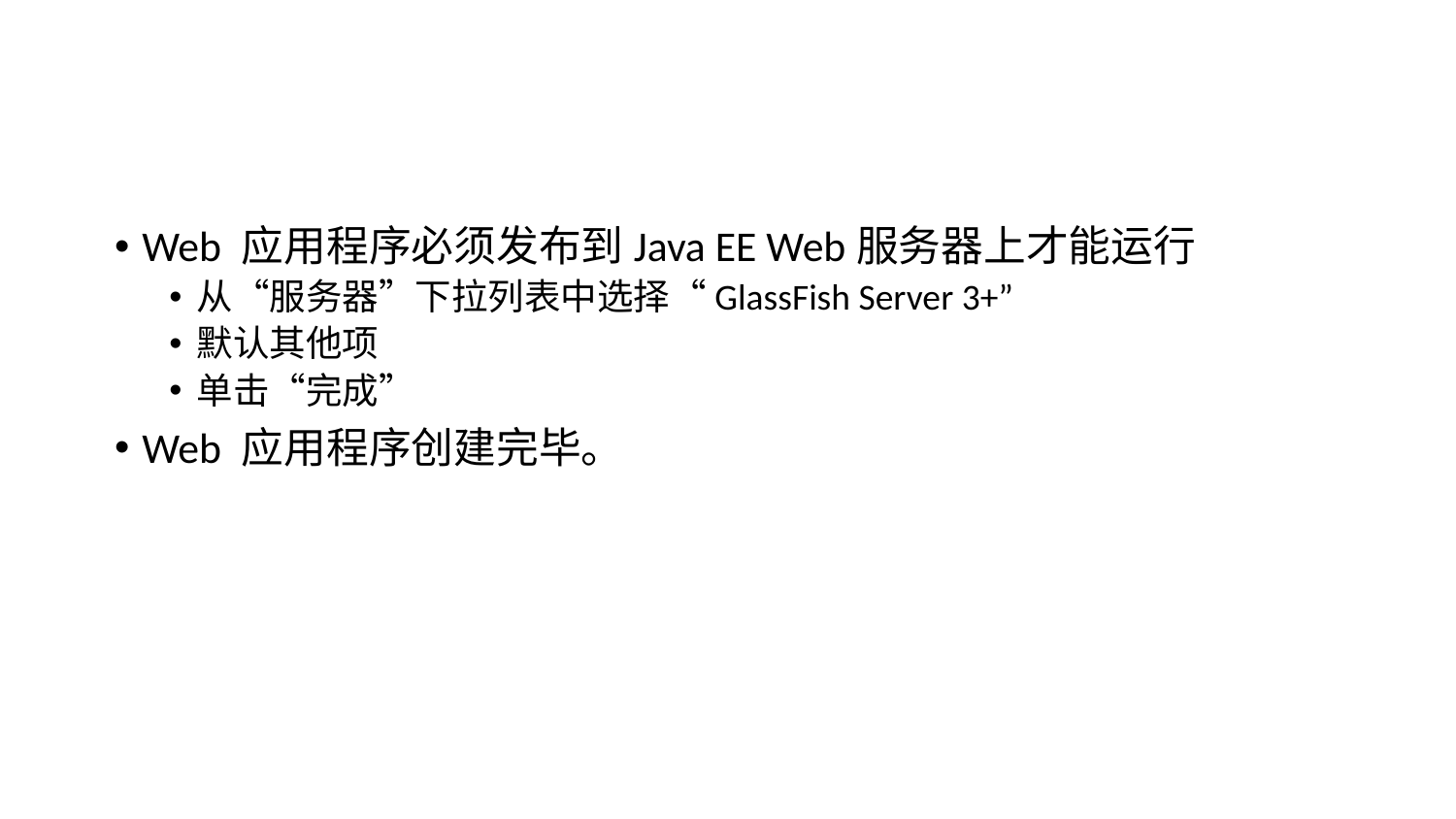

#
Web 应用程序必须发布到Java EE Web服务器上才能运行
从“服务器”下拉列表中选择“GlassFish Server 3+”
默认其他项
单击“完成”
Web 应用程序创建完毕。